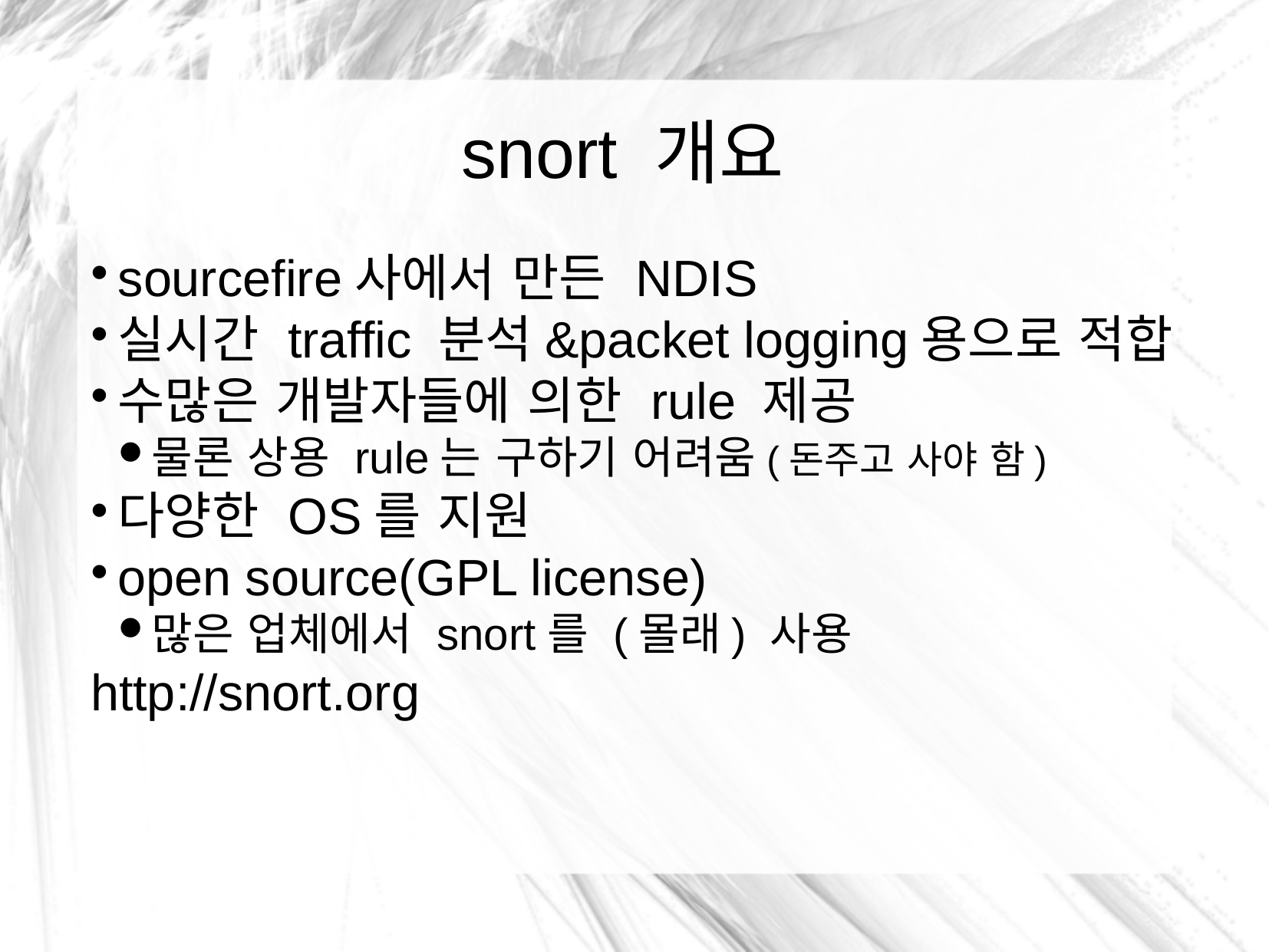

snort 개요
sourcefire사에서 만든 NDIS
실시간 traffic 분석&packet logging용으로 적합
수많은 개발자들에 의한 rule 제공
물론 상용 rule는 구하기 어려움(돈주고 사야 함)
다양한 OS를 지원
open source(GPL license)
많은 업체에서 snort를 (몰래) 사용
http://snort.org